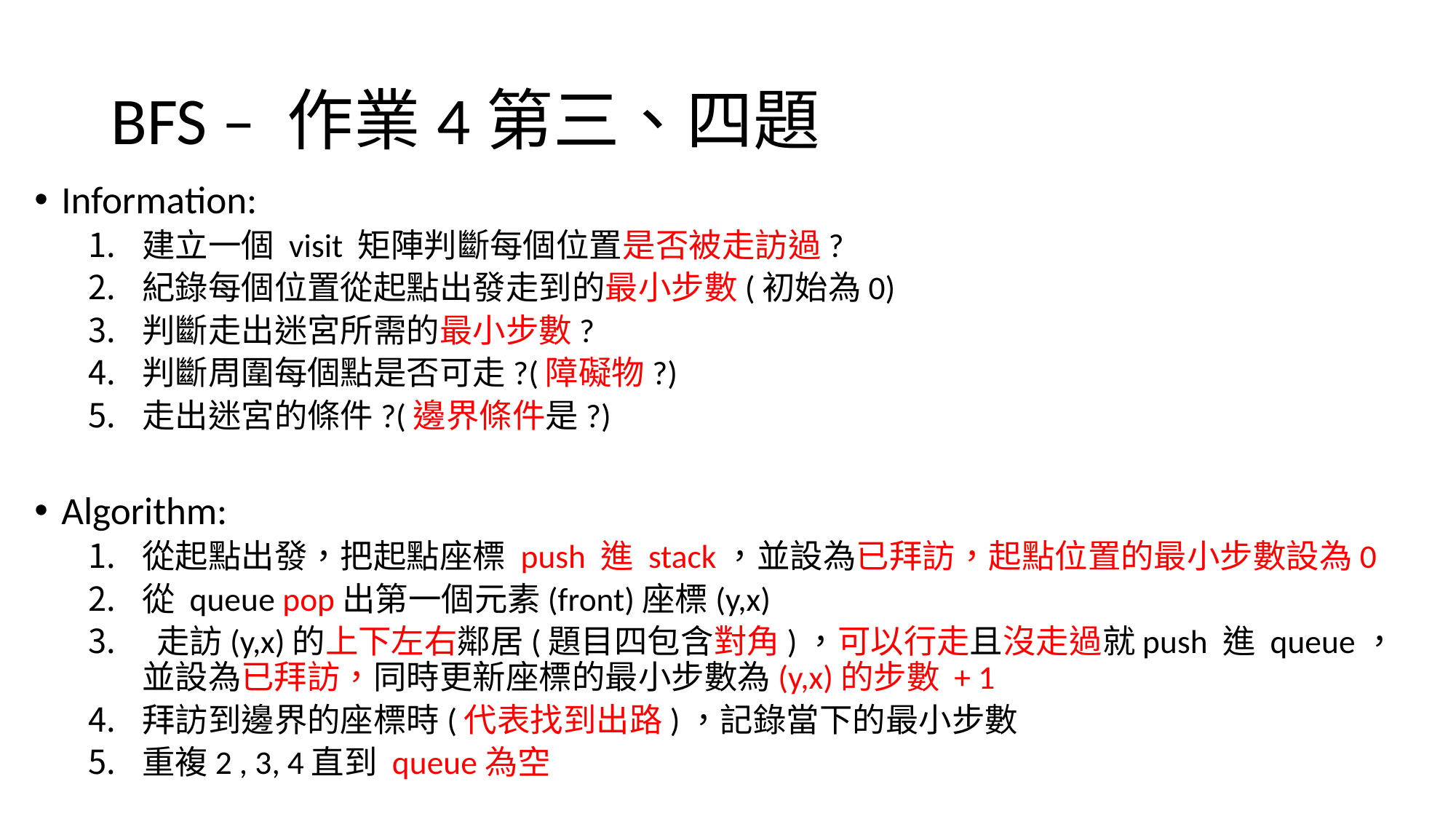

# BFS – 作業4第三、四題
Information:
建立一個 visit 矩陣判斷每個位置是否被走訪過?
紀錄每個位置從起點出發走到的最小步數(初始為0)
判斷走出迷宮所需的最小步數?
判斷周圍每個點是否可走?(障礙物?)
走出迷宮的條件?(邊界條件是?)

Algorithm:
從起點出發，把起點座標 push 進 stack，並設為已拜訪，起點位置的最小步數設為0
從 queue pop出第一個元素(front)座標(y,x)
 走訪(y,x)的上下左右鄰居(題目四包含對角)，可以行走且沒走過就push 進 queue，並設為已拜訪，同時更新座標的最小步數為(y,x)的步數 + 1
拜訪到邊界的座標時(代表找到出路)，記錄當下的最小步數
重複2 , 3, 4直到 queue為空